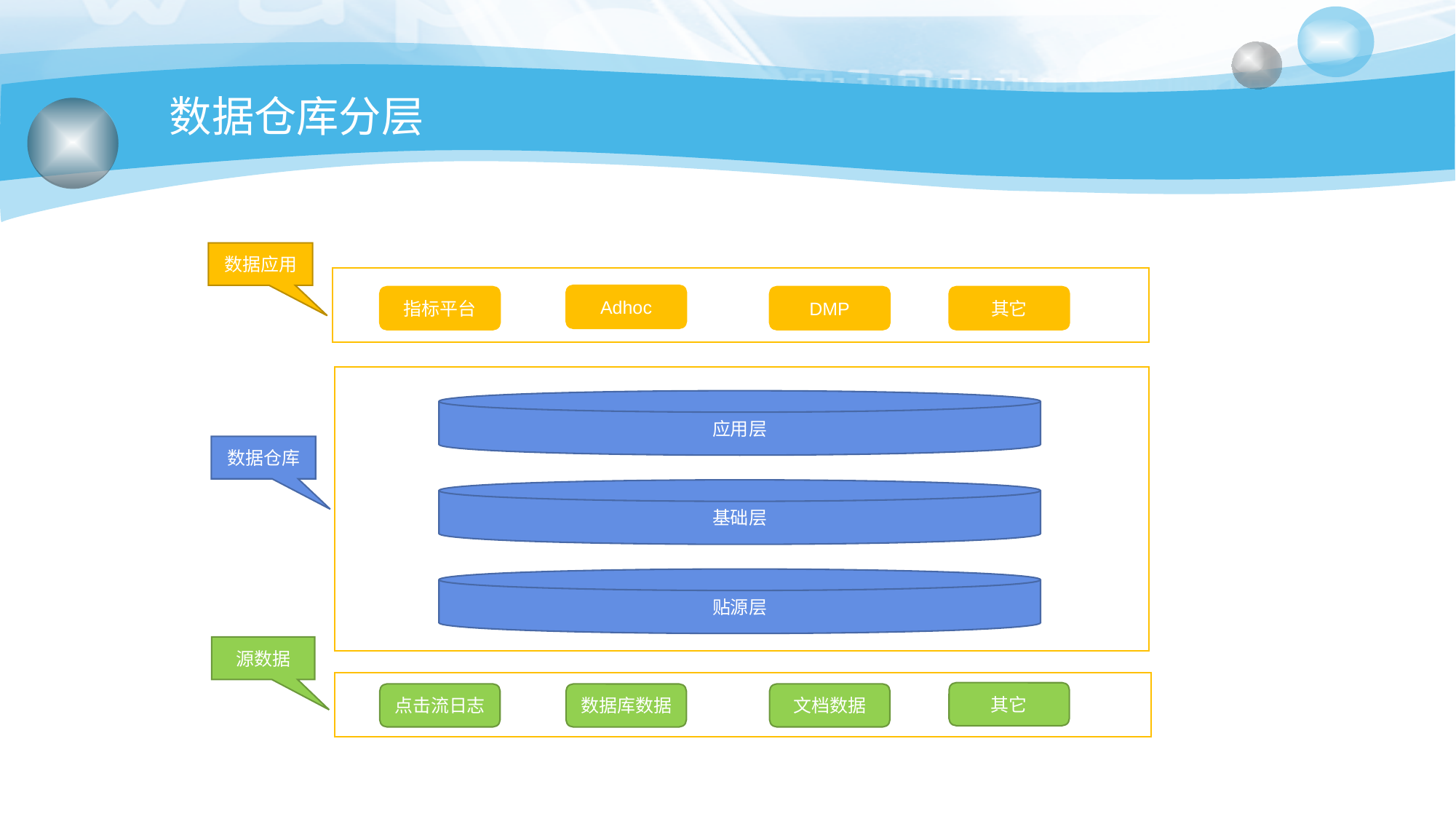

# 数据仓库分层
数据应用

Adhoc
指标平台
DMP
其它

应用层
数据仓库
基础层
贴源层
源数据

其它
点击流日志
文档数据
数据库数据